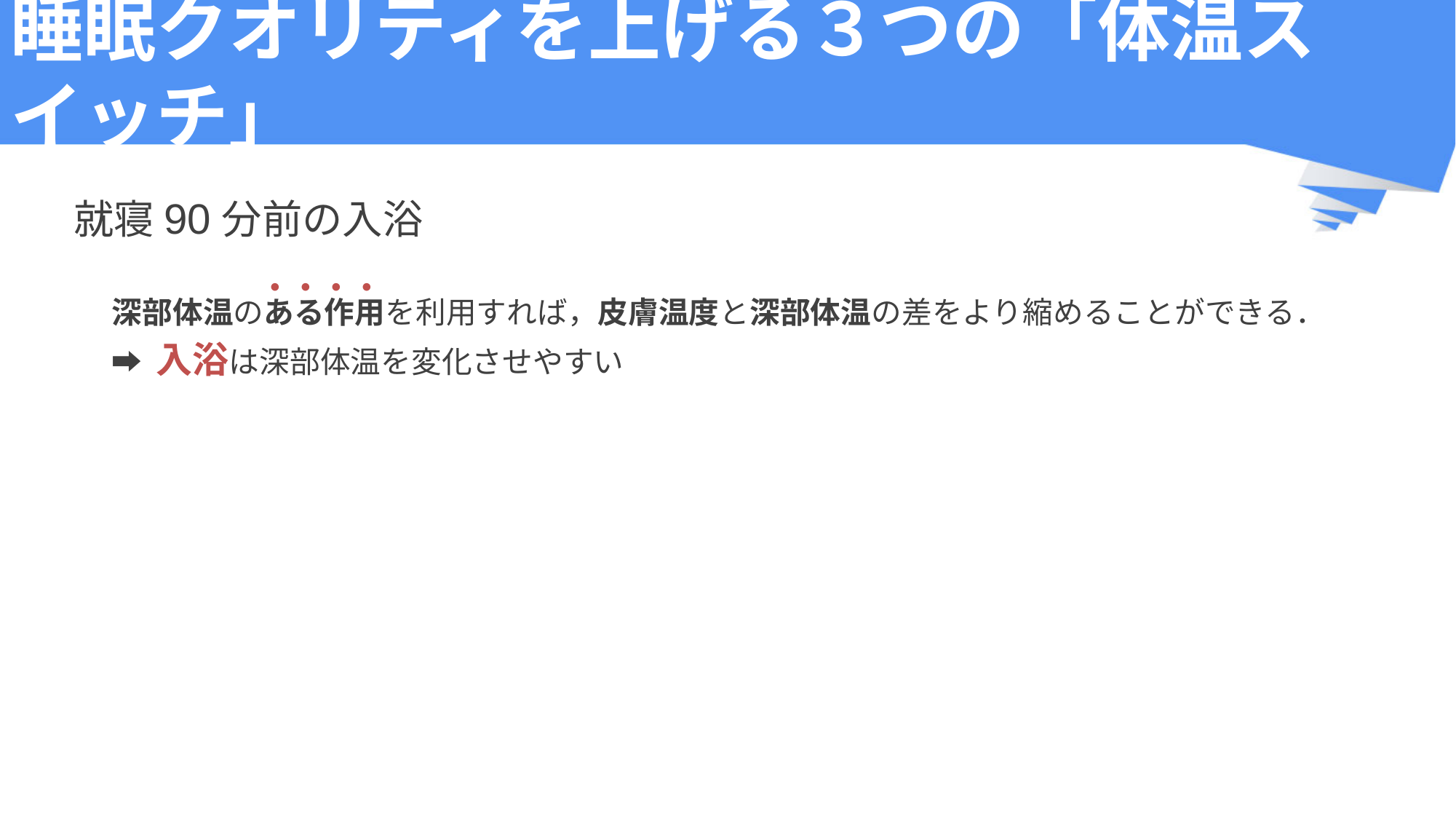

# 睡眠クオリティを上げる３つの「体温スイッチ」
就寝90分前の入浴
・・・・

深部体温のある作用を利用すれば，皮膚温度と深部体温の差をより縮めることができる．
➡ 入浴は深部体温を変化させやすい